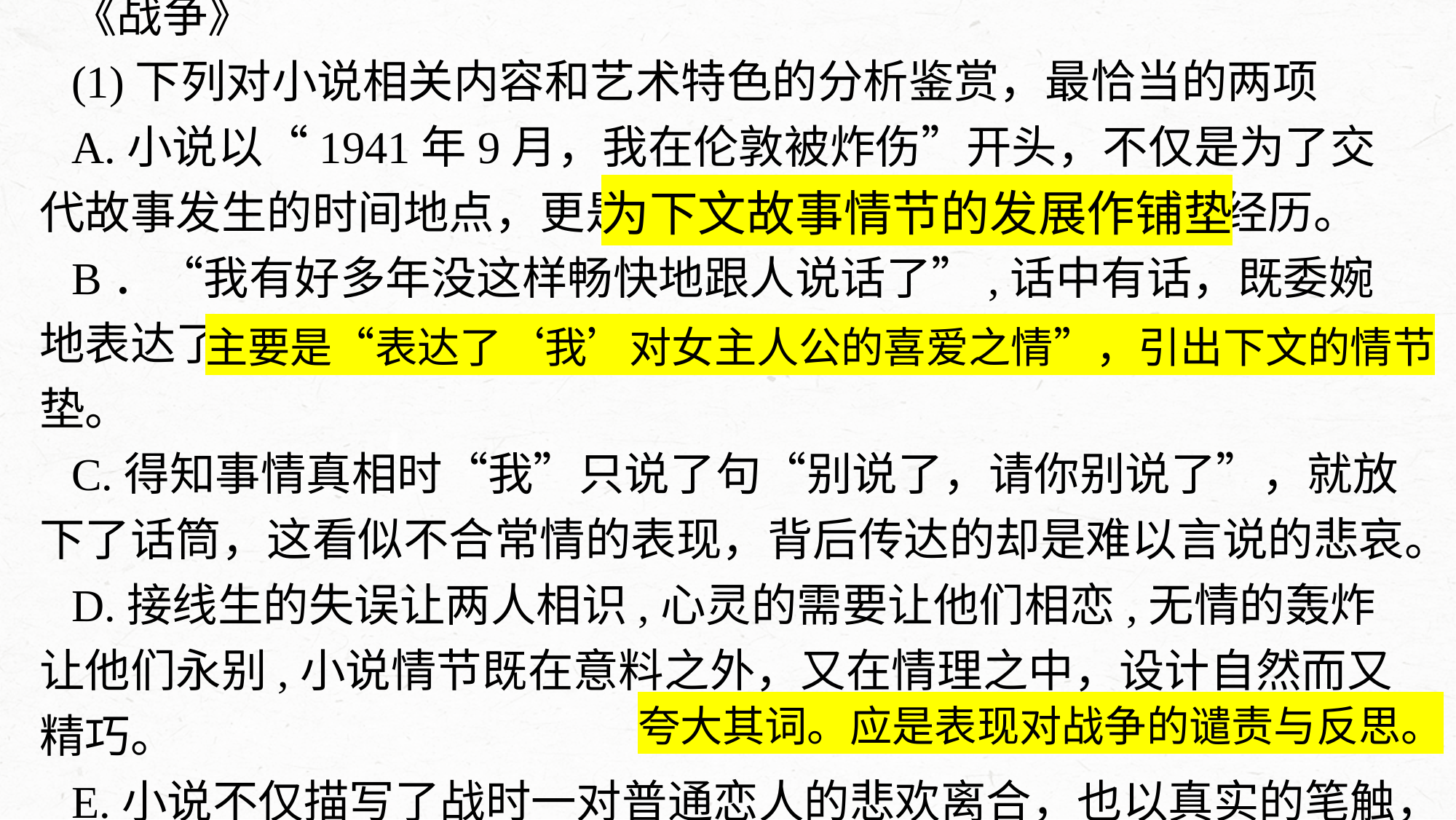

《战争》
(1)下列对小说相关内容和艺术特色的分析鉴赏，最恰当的两项
A.小说以“1941年9月，我在伦敦被炸伤”开头，不仅是为了交代故事发生的时间地点，更是为了强调这是作者的一段亲身经历。
B．“我有好多年没这样畅快地跟人说话了”,话中有话，既委婉地表达了“我”对女主人公的喜爱之情，又为两人进一步交往作了铺垫。
C.得知事情真相时“我”只说了句“别说了，请你别说了”，就放下了话筒，这看似不合常情的表现，背后传达的却是难以言说的悲哀。
D.接线生的失误让两人相识,心灵的需要让他们相恋,无情的轰炸让他们永别,小说情节既在意料之外，又在情理之中，设计自然而又精巧。
E.小说不仅描写了战时一对普通恋人的悲欢离合，也以真实的笔触，描绘了一幅世界反法西斯战争的历史画卷，表现了民众的必胜信念。
为下文故事情节的发展作铺垫
主要是“表达了‘我’对女主人公的喜爱之情”，引出下文的情节
夸大其词。应是表现对战争的谴责与反思。